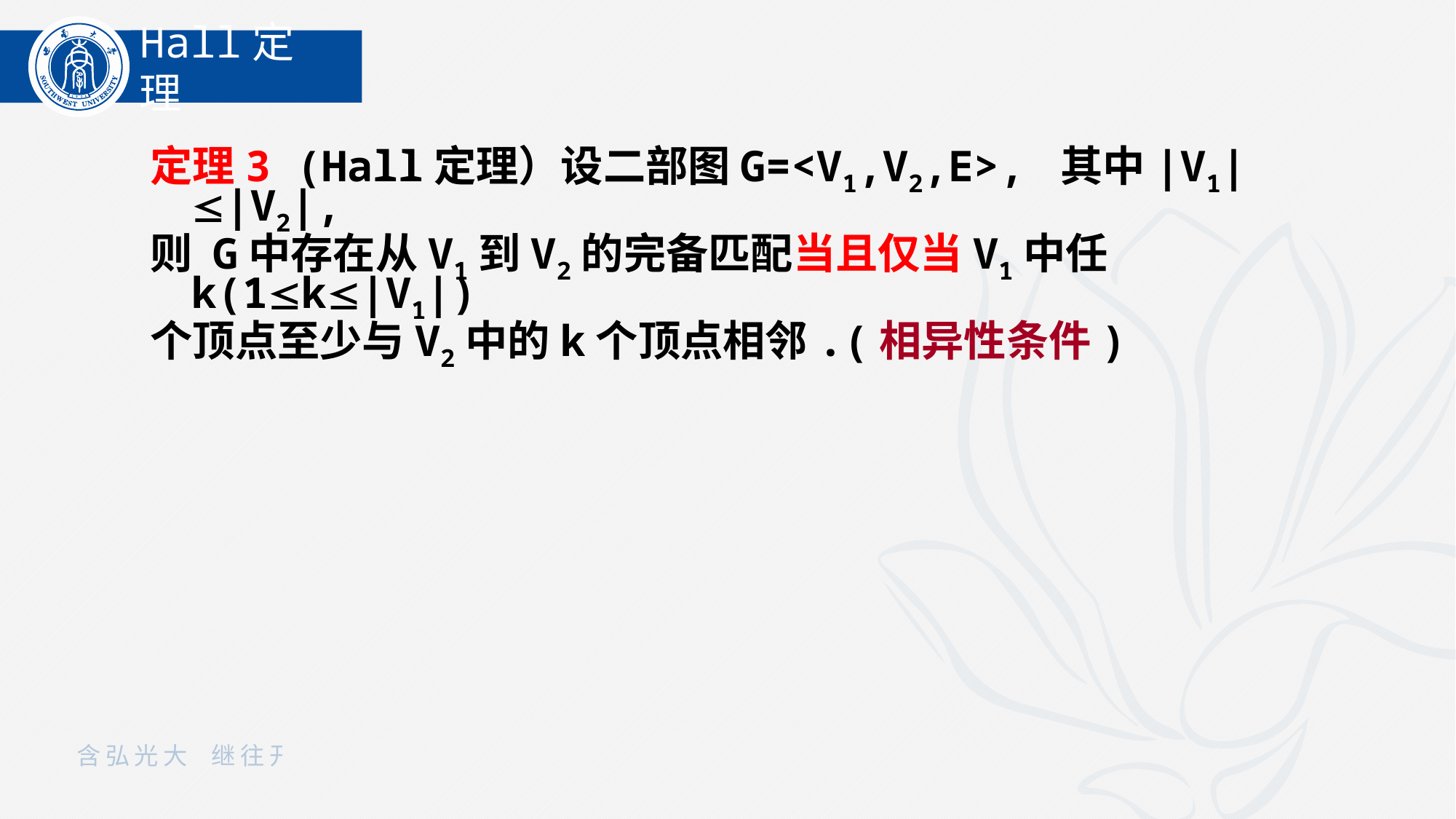

Hall定理
定理3 (Hall定理）设二部图G=<V1,V2,E>, 其中|V1|≤|V2|,
则 G中存在从V1到V2的完备匹配当且仅当V1中任k(1≤k≤|V1|)
个顶点至少与V2中的k个顶点相邻.(相异性条件)